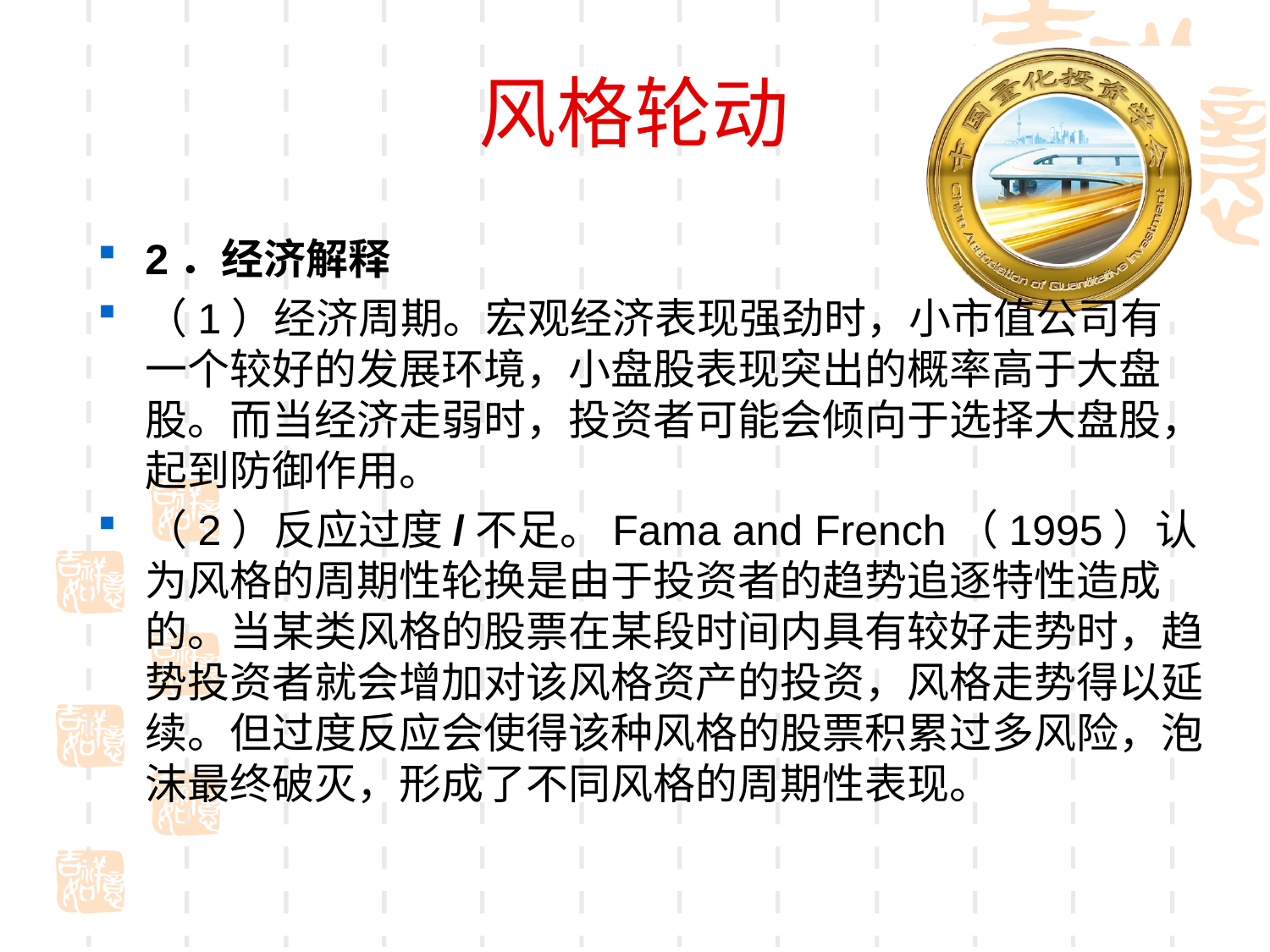

# 风格轮动
2．经济解释
（1）经济周期。宏观经济表现强劲时，小市值公司有一个较好的发展环境，小盘股表现突出的概率高于大盘股。而当经济走弱时，投资者可能会倾向于选择大盘股，起到防御作用。
（2）反应过度/不足。Fama and French（1995）认为风格的周期性轮换是由于投资者的趋势追逐特性造成的。当某类风格的股票在某段时间内具有较好走势时，趋势投资者就会增加对该风格资产的投资，风格走势得以延续。但过度反应会使得该种风格的股票积累过多风险，泡沫最终破灭，形成了不同风格的周期性表现。